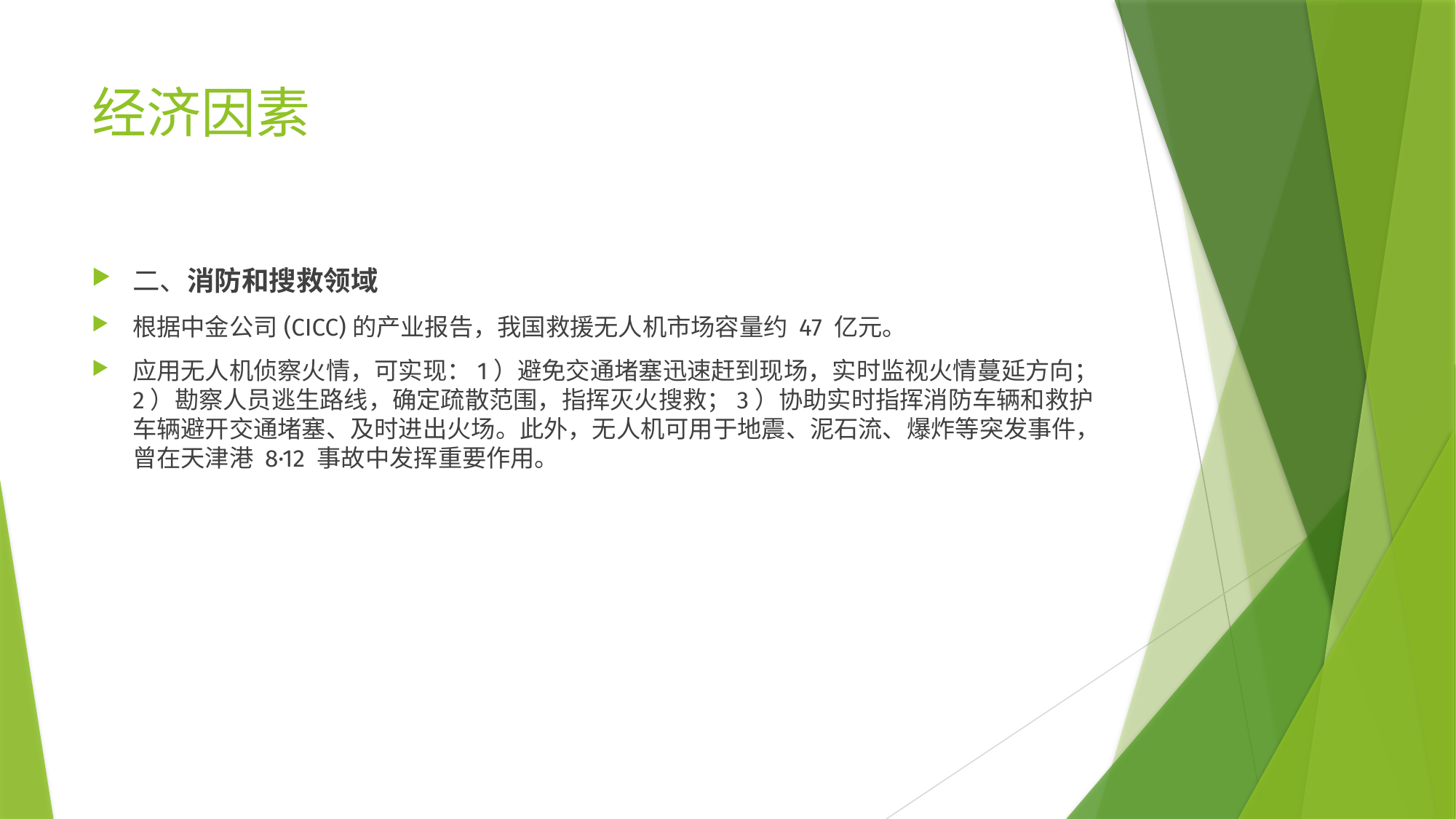

# 经济因素
二、消防和搜救领域
根据中金公司(CICC)的产业报告，我国救援无人机市场容量约 47 亿元。
应用无人机侦察火情，可实现：1）避免交通堵塞迅速赶到现场，实时监视火情蔓延方向；2）勘察人员逃生路线，确定疏散范围，指挥灭火搜救；3）协助实时指挥消防车辆和救护车辆避开交通堵塞、及时进出火场。此外，无人机可用于地震、泥石流、爆炸等突发事件，曾在天津港 8·12 事故中发挥重要作用。